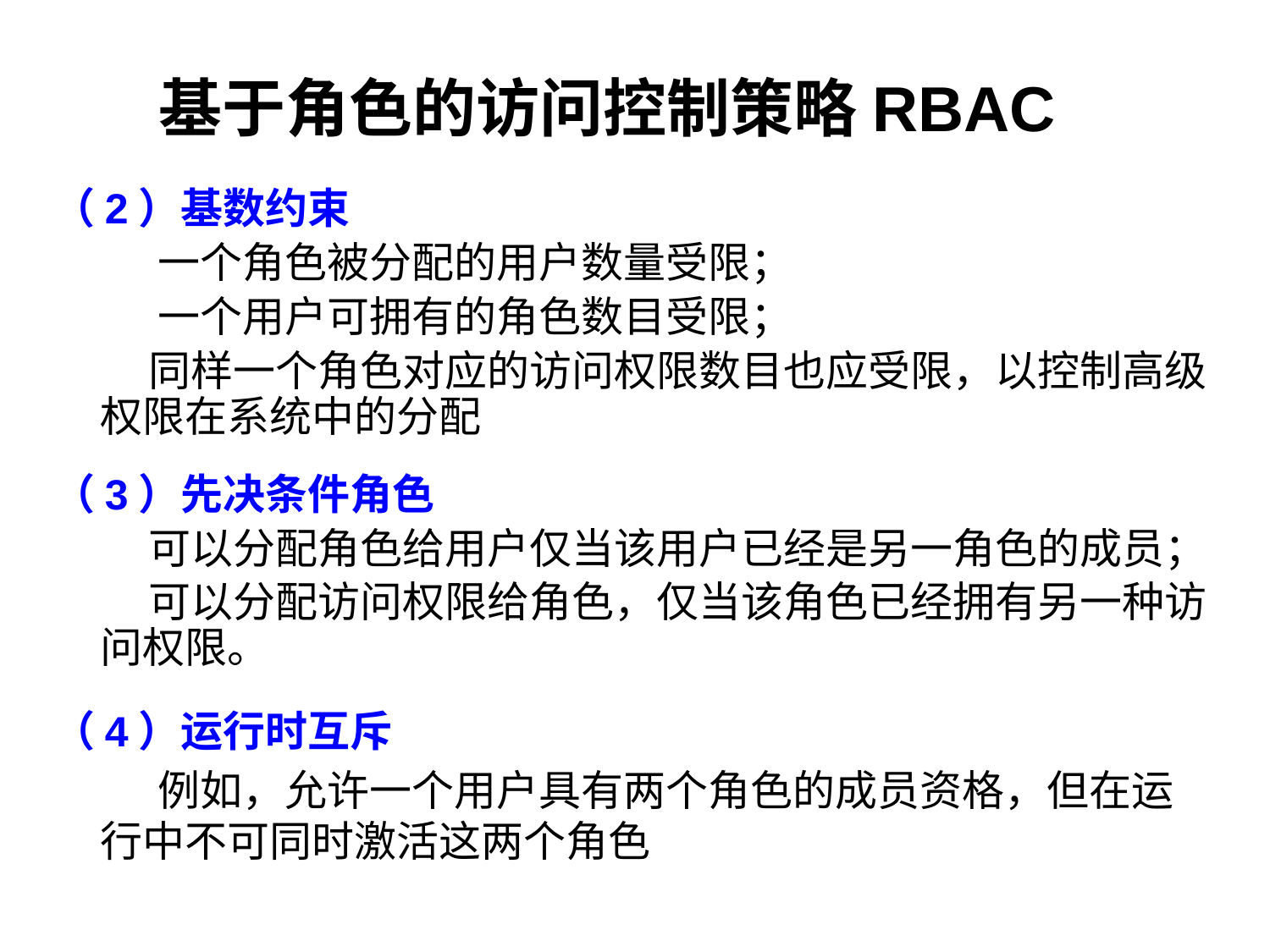

# 基于角色的访问控制策略RBAC
（2）基数约束
          一个角色被分配的用户数量受限；
          一个用户可拥有的角色数目受限；
         同样一个角色对应的访问权限数目也应受限，以控制高级权限在系统中的分配
（3）先决条件角色
         可以分配角色给用户仅当该用户已经是另一角色的成员；
         可以分配访问权限给角色，仅当该角色已经拥有另一种访问权限。
（4）运行时互斥
          例如，允许一个用户具有两个角色的成员资格，但在运行中不可同时激活这两个角色